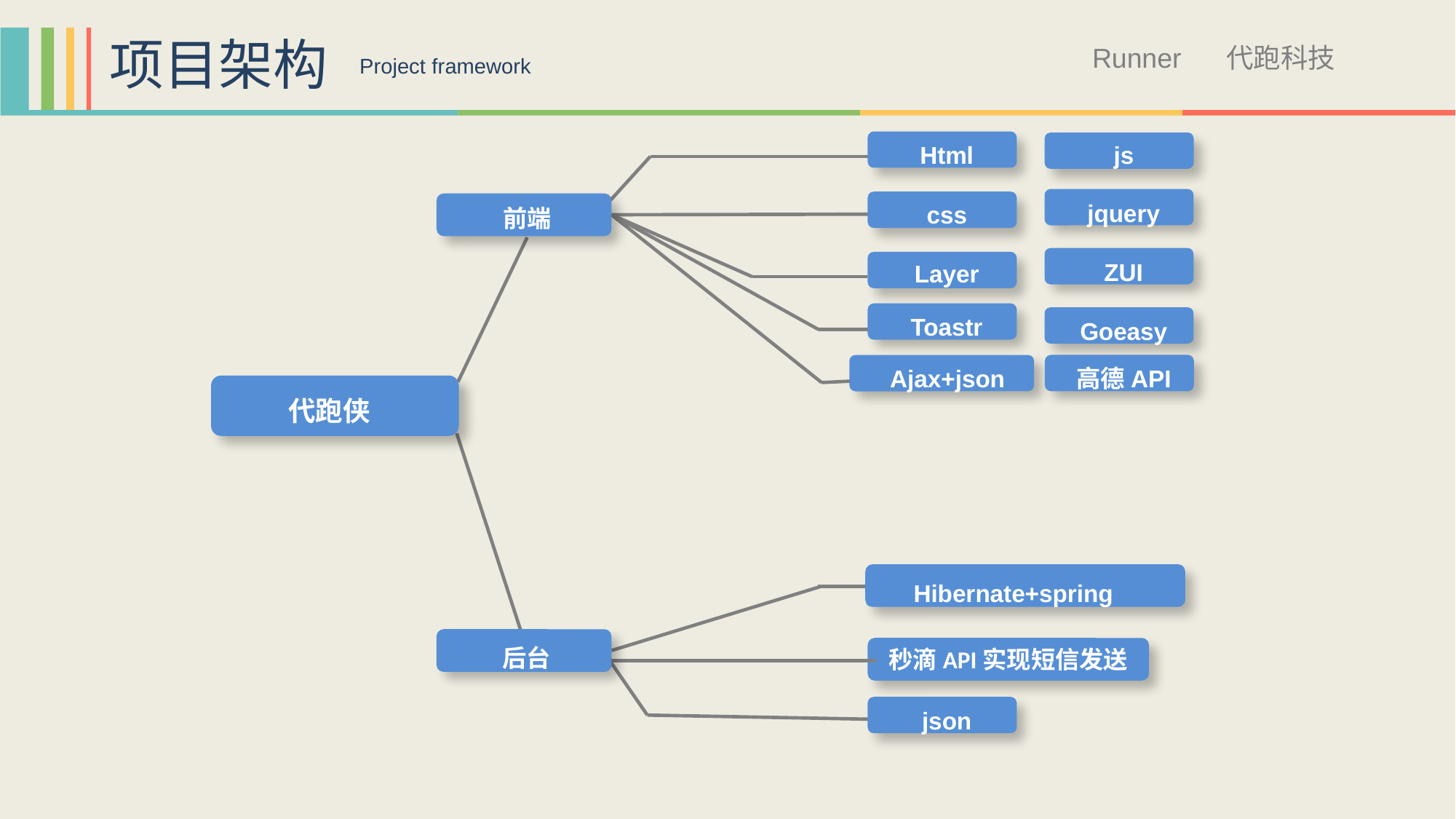

项目架构

Runner     代跑科技
Project framework

Html

js

jquery

css

前端

ZUI

Layer

Toastr

Goeasy

Ajax+json

高德API

代跑侠

Hibernate+spring

后台

秒滴API实现短信发送
json